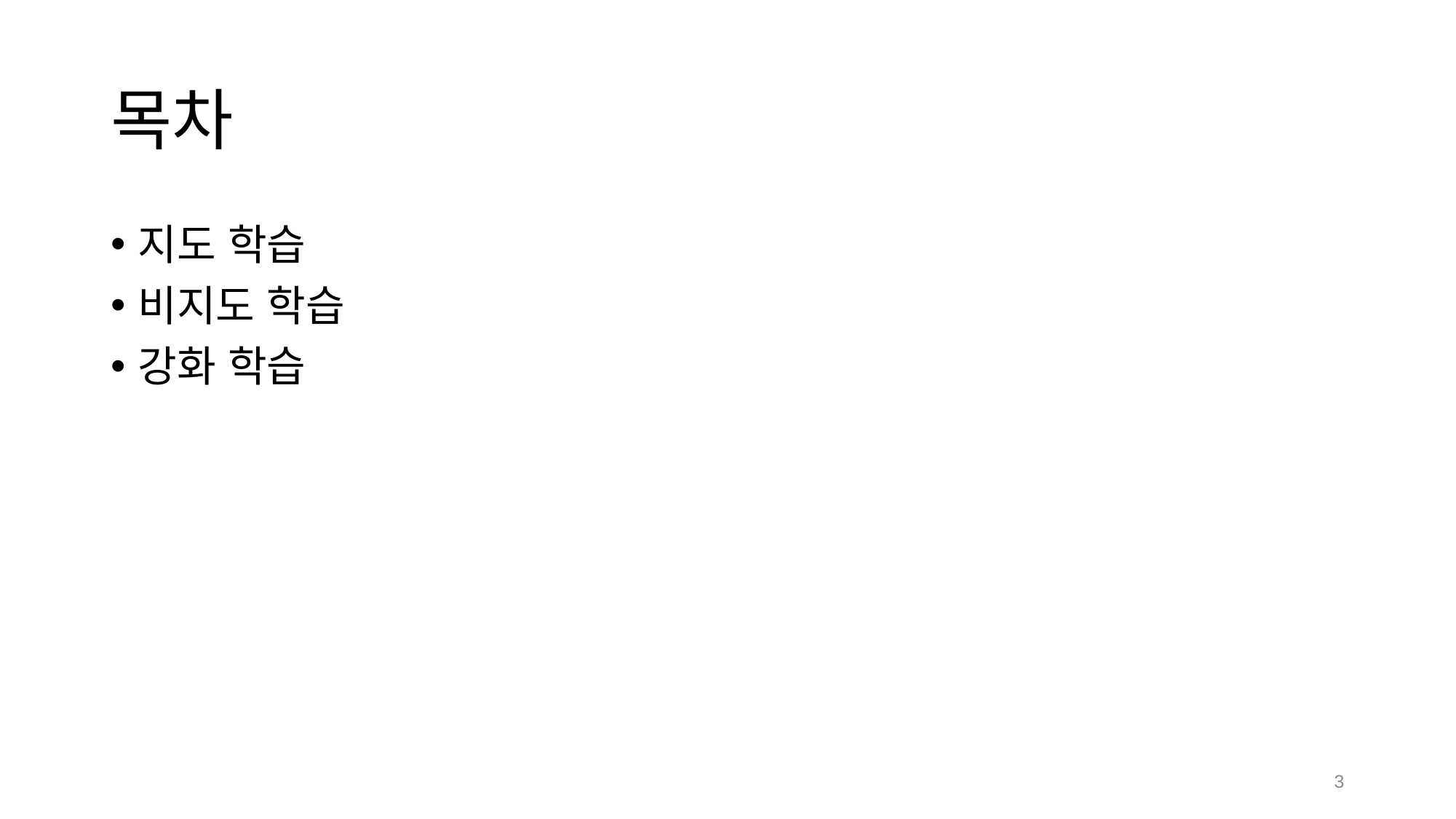

# 목차
지도 학습
비지도 학습
강화 학습
3